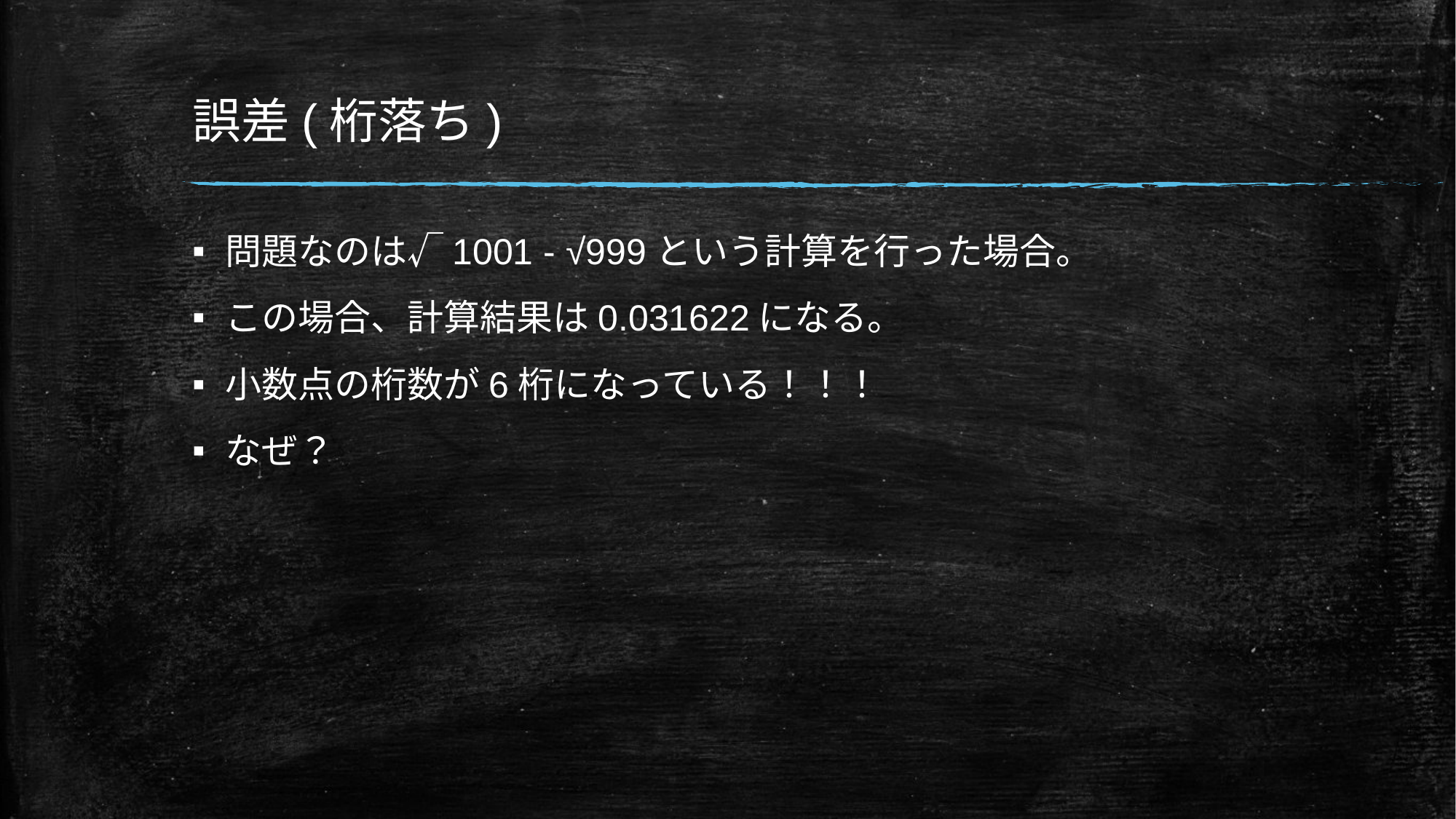

# 誤差(桁落ち)
問題なのは√1001 - √999という計算を行った場合。
この場合、計算結果は0.031622になる。
小数点の桁数が6桁になっている！！！
なぜ？